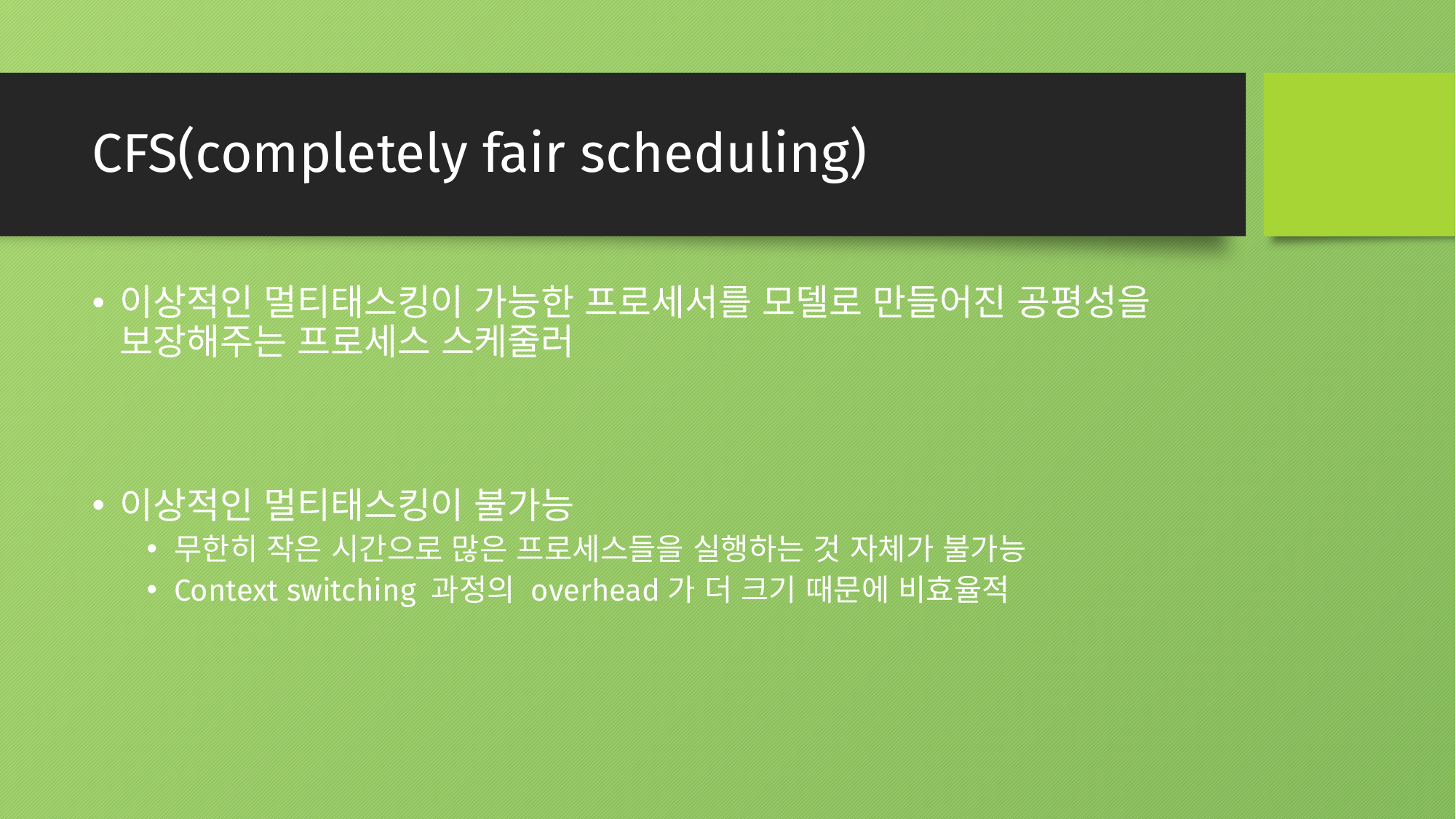

# CFS(completely fair scheduling)
이상적인 멀티태스킹이 가능한 프로세서를 모델로 만들어진 공평성을 보장해주는 프로세스 스케줄러

이상적인 멀티태스킹이 불가능
무한히 작은 시간으로 많은 프로세스들을 실행하는 것 자체가 불가능
Context switching 과정의 overhead가 더 크기 때문에 비효율적